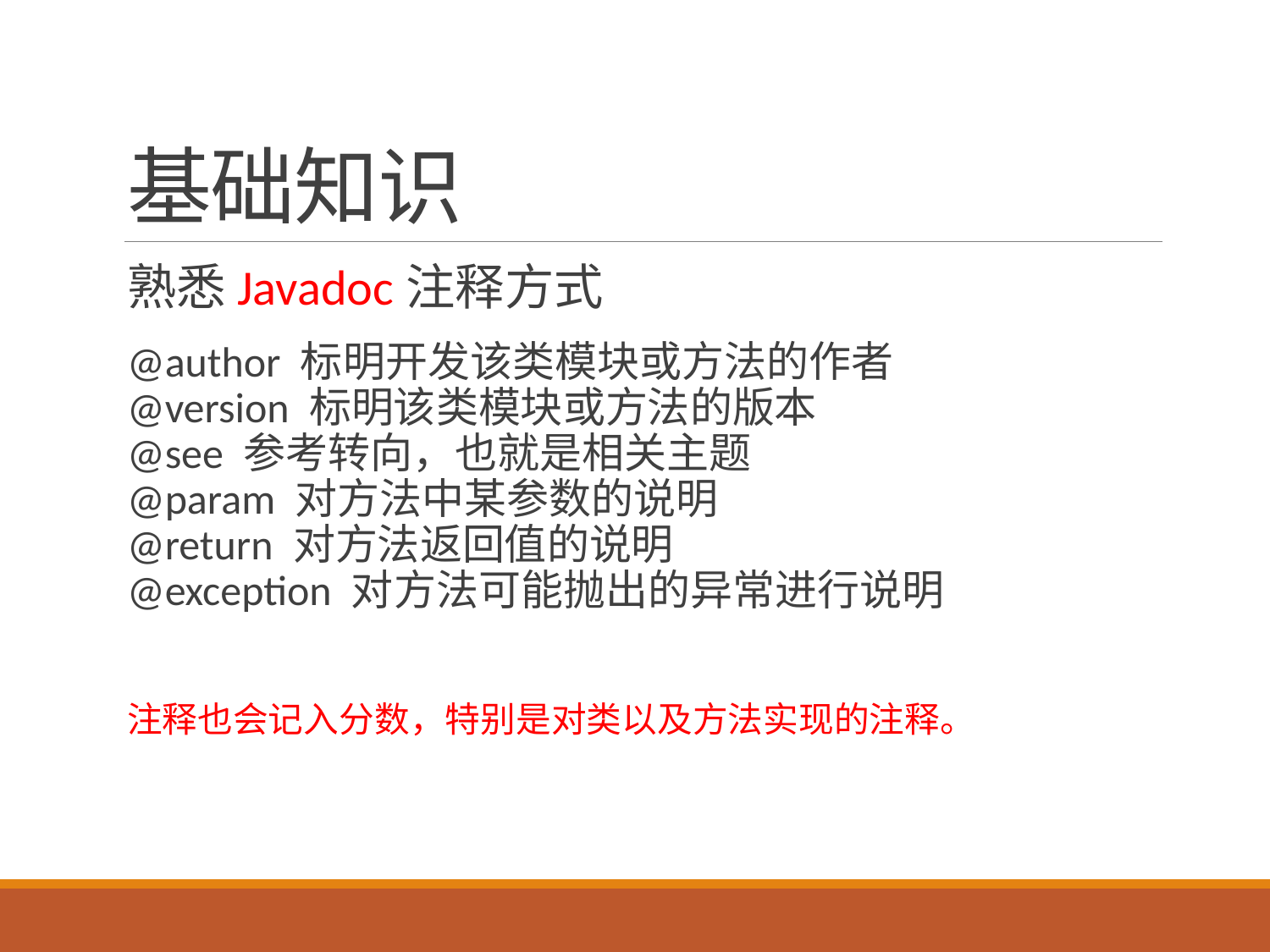

# 基础知识
熟悉Javadoc注释方式
@author 标明开发该类模块或方法的作者
@version 标明该类模块或方法的版本
@see 参考转向，也就是相关主题
@param 对方法中某参数的说明
@return 对方法返回值的说明
@exception 对方法可能抛出的异常进行说明

注释也会记入分数，特别是对类以及方法实现的注释。